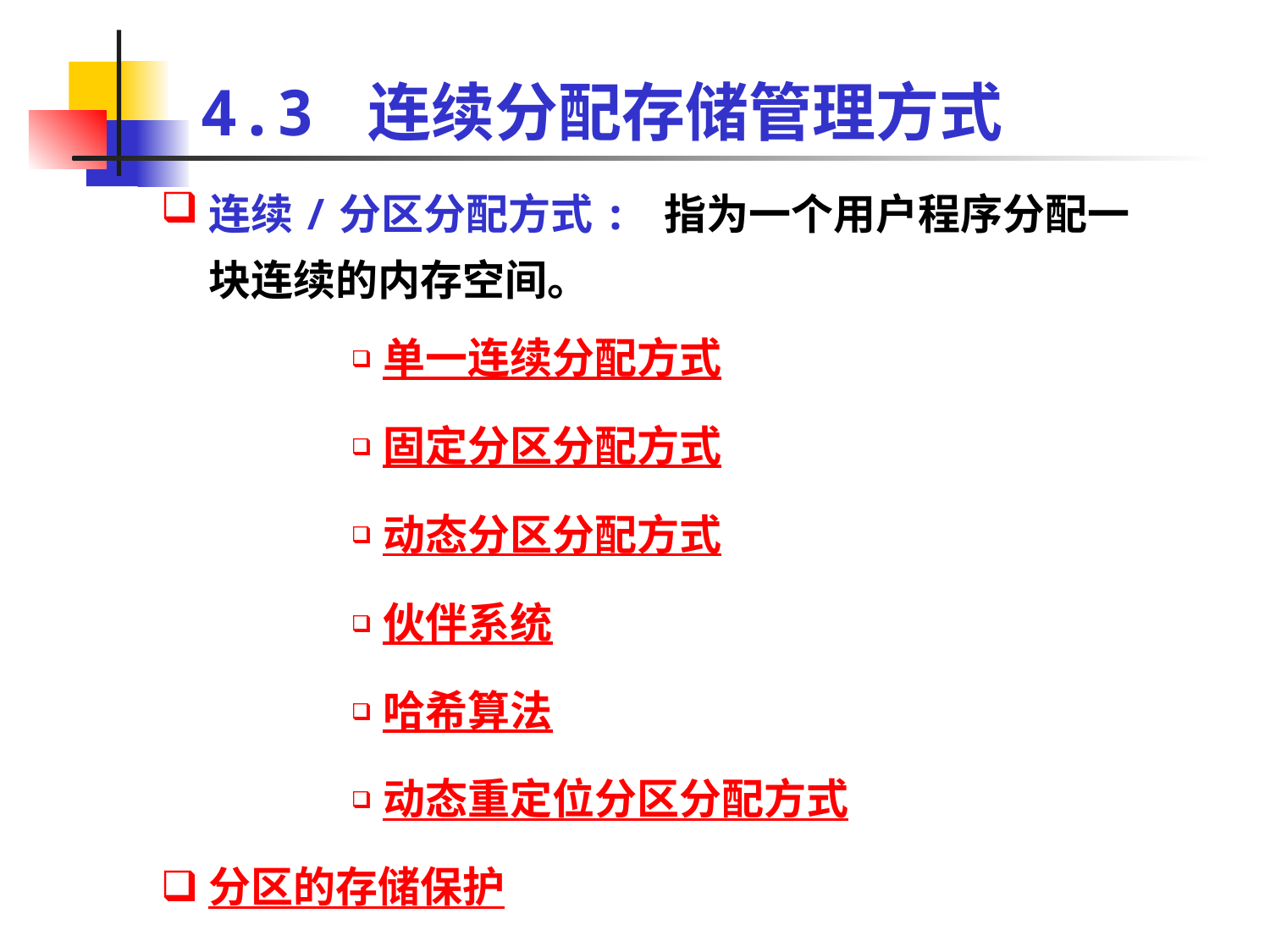

# 4.3 连续分配存储管理方式
连续/分区分配方式: 指为一个用户程序分配一块连续的内存空间。
单一连续分配方式
固定分区分配方式
动态分区分配方式
伙伴系统
哈希算法
动态重定位分区分配方式
分区的存储保护
覆盖与交换